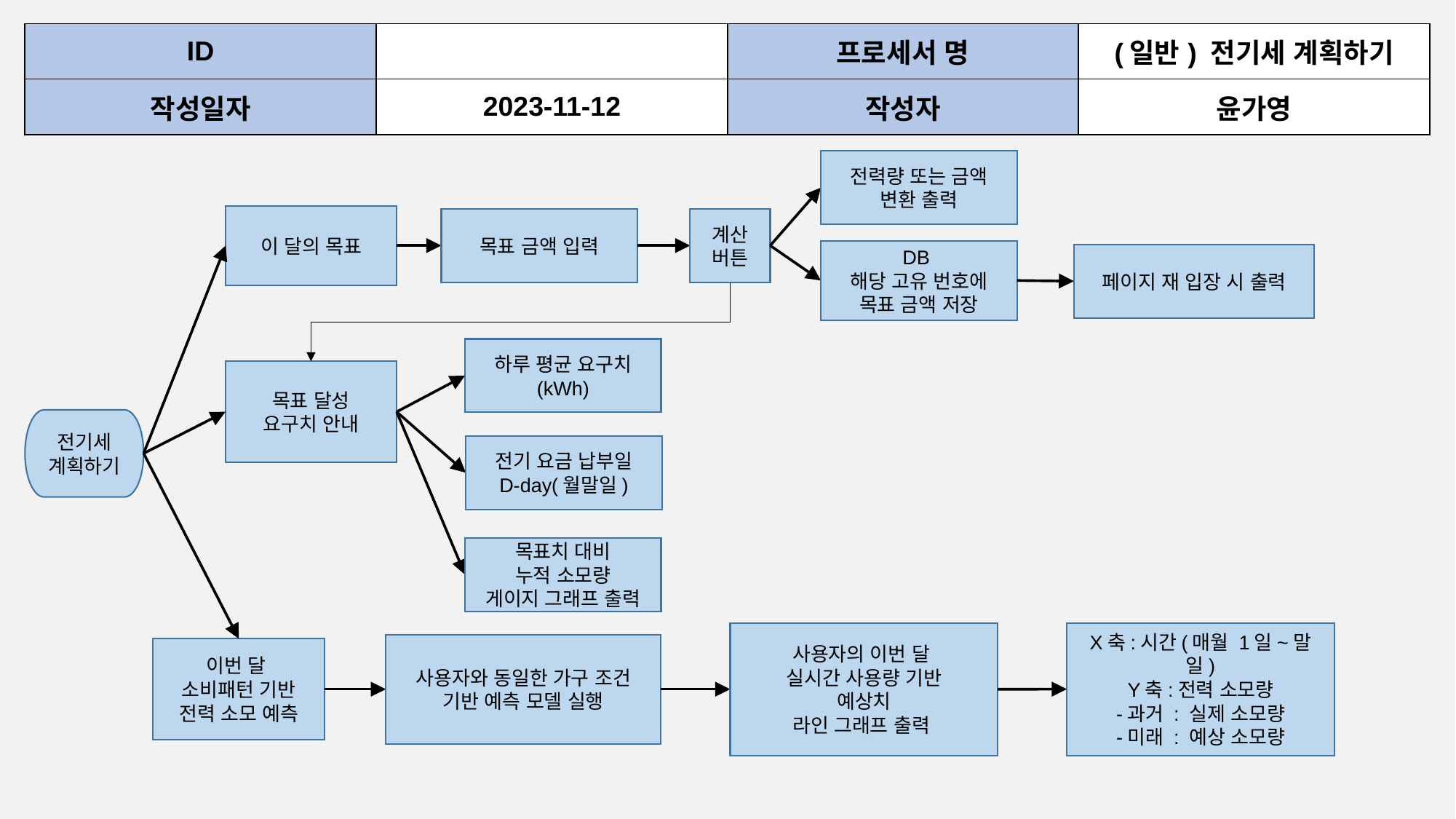

| ID |  | 프로세서 명 | (일반) 전기세 계획하기 |
| --- | --- | --- | --- |
| 작성일자 | 2023-11-12 | 작성자 | 윤가영 |
전력량 또는 금액
변환 출력
이 달의 목표
목표 금액 입력
계산
버튼
DB
해당 고유 번호에
목표 금액 저장
페이지 재 입장 시 출력
하루 평균 요구치
(kWh)
목표 달성
요구치 안내
전기세
계획하기
전기 요금 납부일
D-day(월말일)
목표치 대비
누적 소모량
게이지 그래프 출력
사용자의 이번 달
실시간 사용량 기반
예상치
라인 그래프 출력
X축:시간(매월 1일~말일)
Y축:전력 소모량
-과거 : 실제 소모량
-미래 : 예상 소모량
사용자와 동일한 가구 조건
기반 예측 모델 실행
이번 달
소비패턴 기반
전력 소모 예측